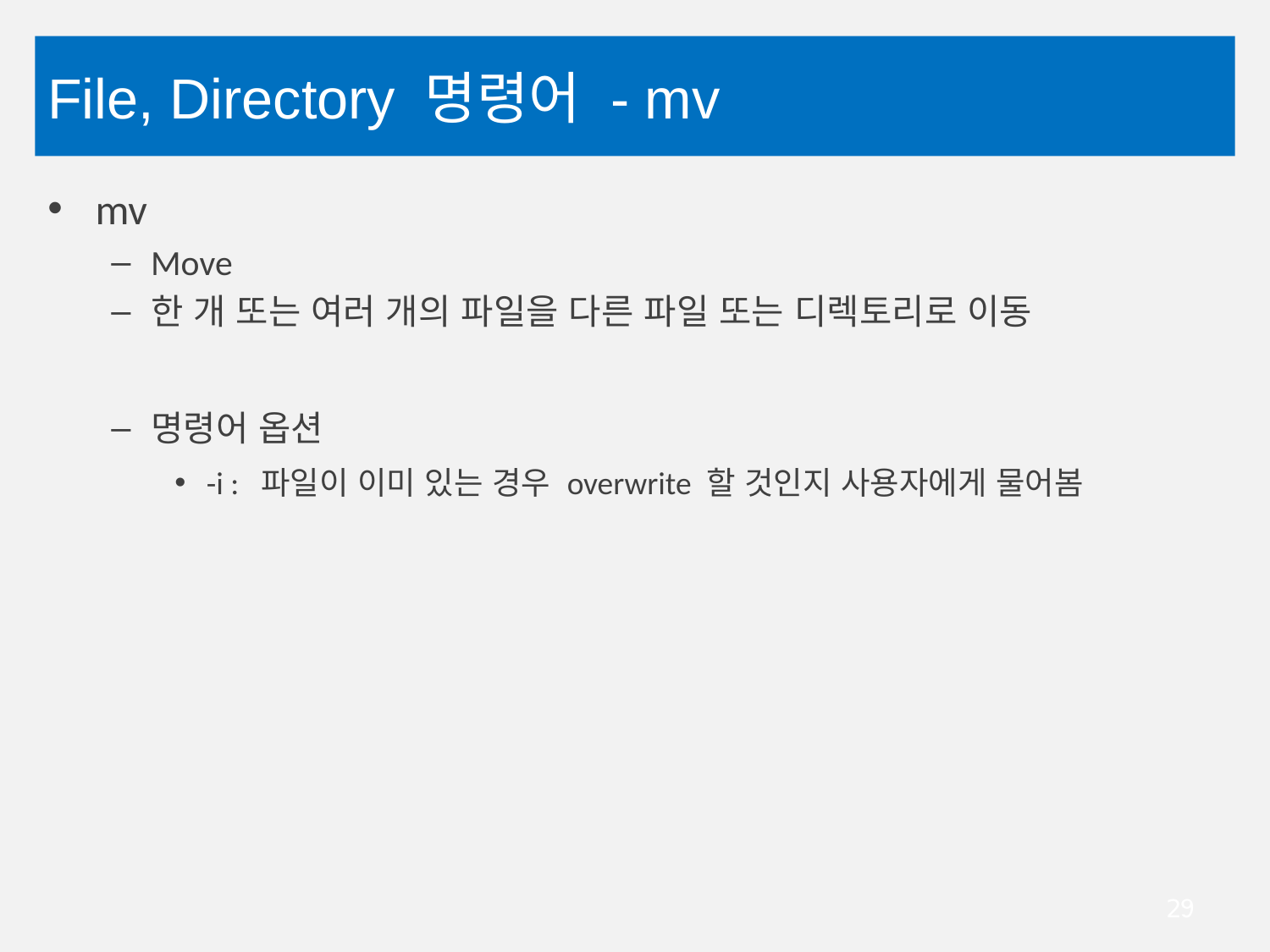

# File, Directory 명령어 - mv
mv
Move
한 개 또는 여러 개의 파일을 다른 파일 또는 디렉토리로 이동

명령어 옵션
-i :  파일이 이미 있는 경우 overwrite 할 것인지 사용자에게 물어봄
29